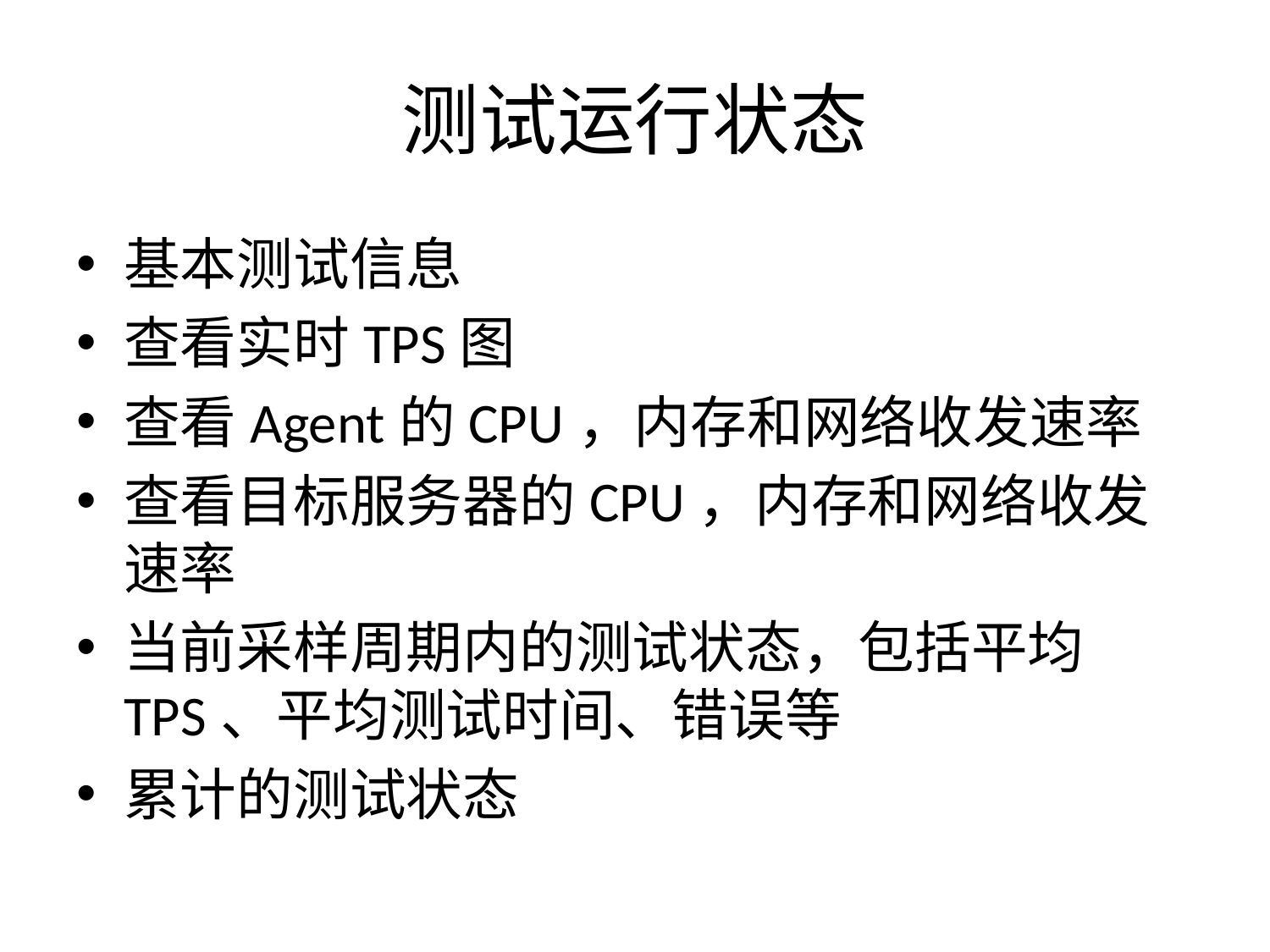

# 测试运行状态
基本测试信息
查看实时TPS图
查看Agent的CPU，内存和网络收发速率
查看目标服务器的CPU，内存和网络收发速率
当前采样周期内的测试状态，包括平均TPS、平均测试时间、错误等
累计的测试状态